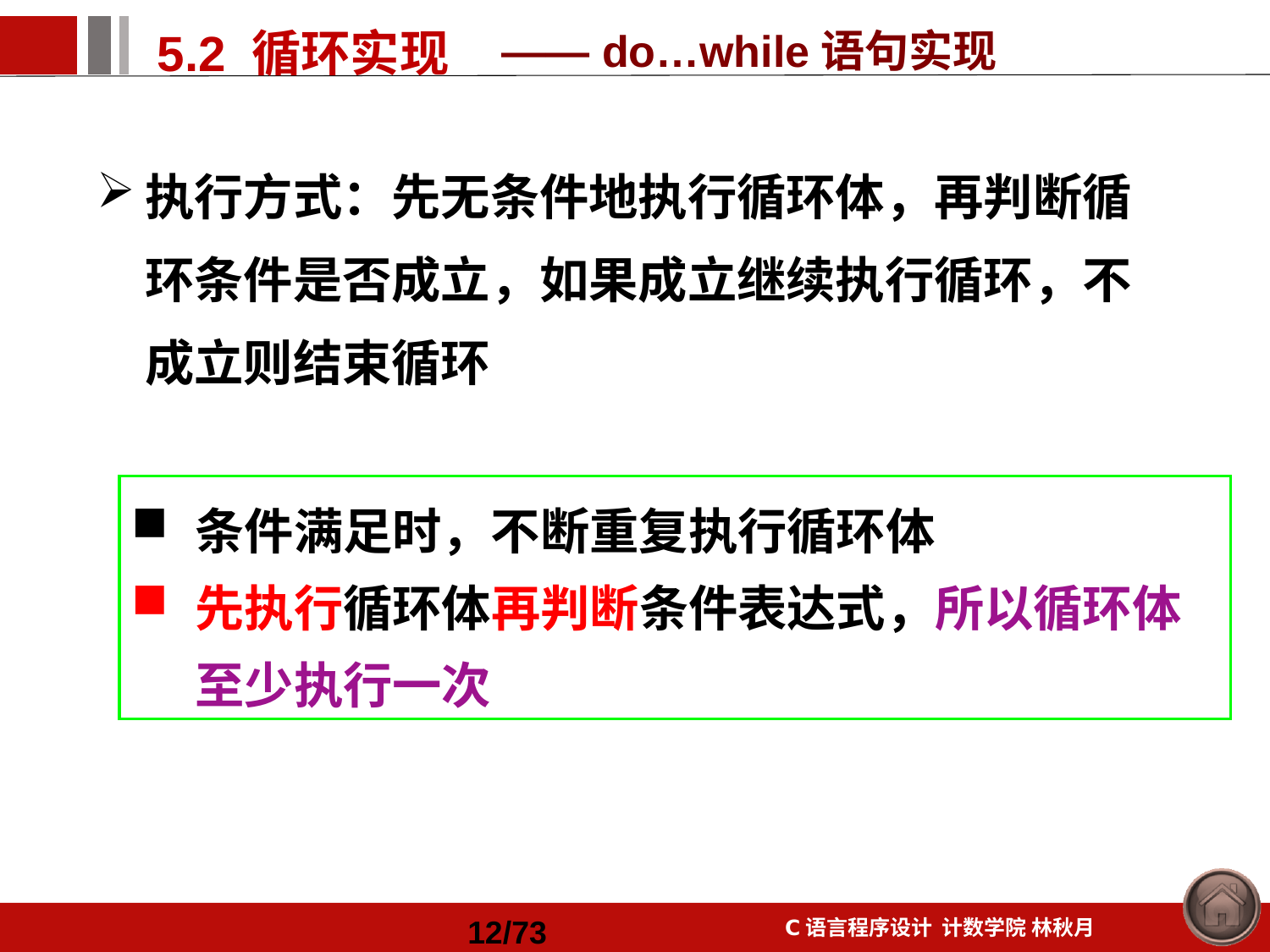

—— do…while语句实现
执行方式：先无条件地执行循环体，再判断循环条件是否成立，如果成立继续执行循环，不成立则结束循环
条件满足时，不断重复执行循环体
先执行循环体再判断条件表达式，所以循环体至少执行一次